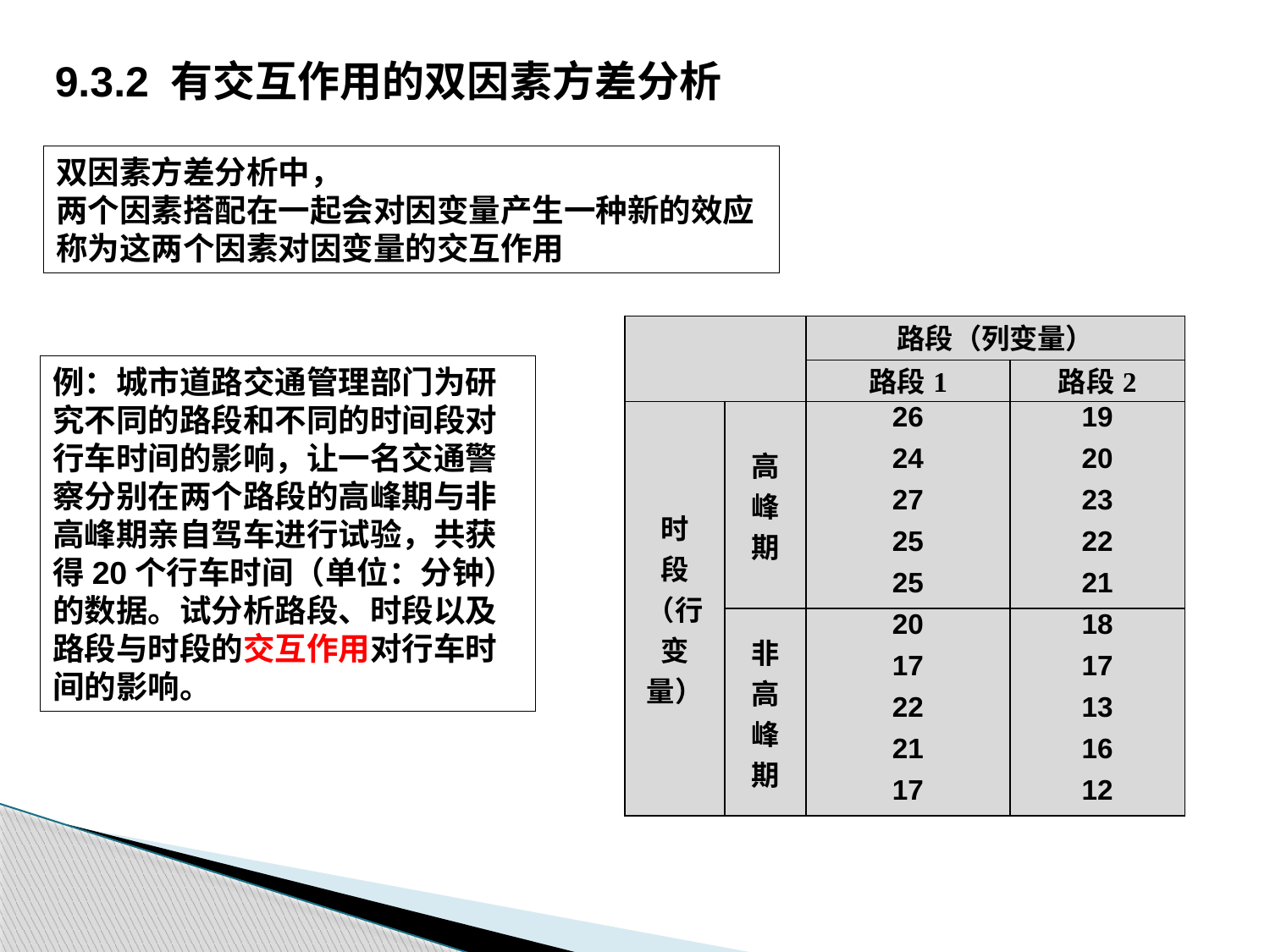

9.3.2 有交互作用的双因素方差分析
双因素方差分析中，
两个因素搭配在一起会对因变量产生一种新的效应
称为这两个因素对因变量的交互作用
|  |  | 路段（列变量） |  |
| --- | --- | --- | --- |
|  |  | 路段1 | 路段2 |
| 时 段 （行 变 量） | 高 峰 期 | 26 | 19 |
|  |  | 24 | 20 |
|  |  | 27 | 23 |
|  |  | 25 | 22 |
|  |  | 25 | 21 |
|  | 非 高 峰 期 | 20 | 18 |
|  |  | 17 | 17 |
|  |  | 22 | 13 |
|  |  | 21 | 16 |
|  |  | 17 | 12 |
例：城市道路交通管理部门为研究不同的路段和不同的时间段对行车时间的影响，让一名交通警察分别在两个路段的高峰期与非高峰期亲自驾车进行试验，共获得20个行车时间（单位：分钟）的数据。试分析路段、时段以及路段与时段的交互作用对行车时间的影响。